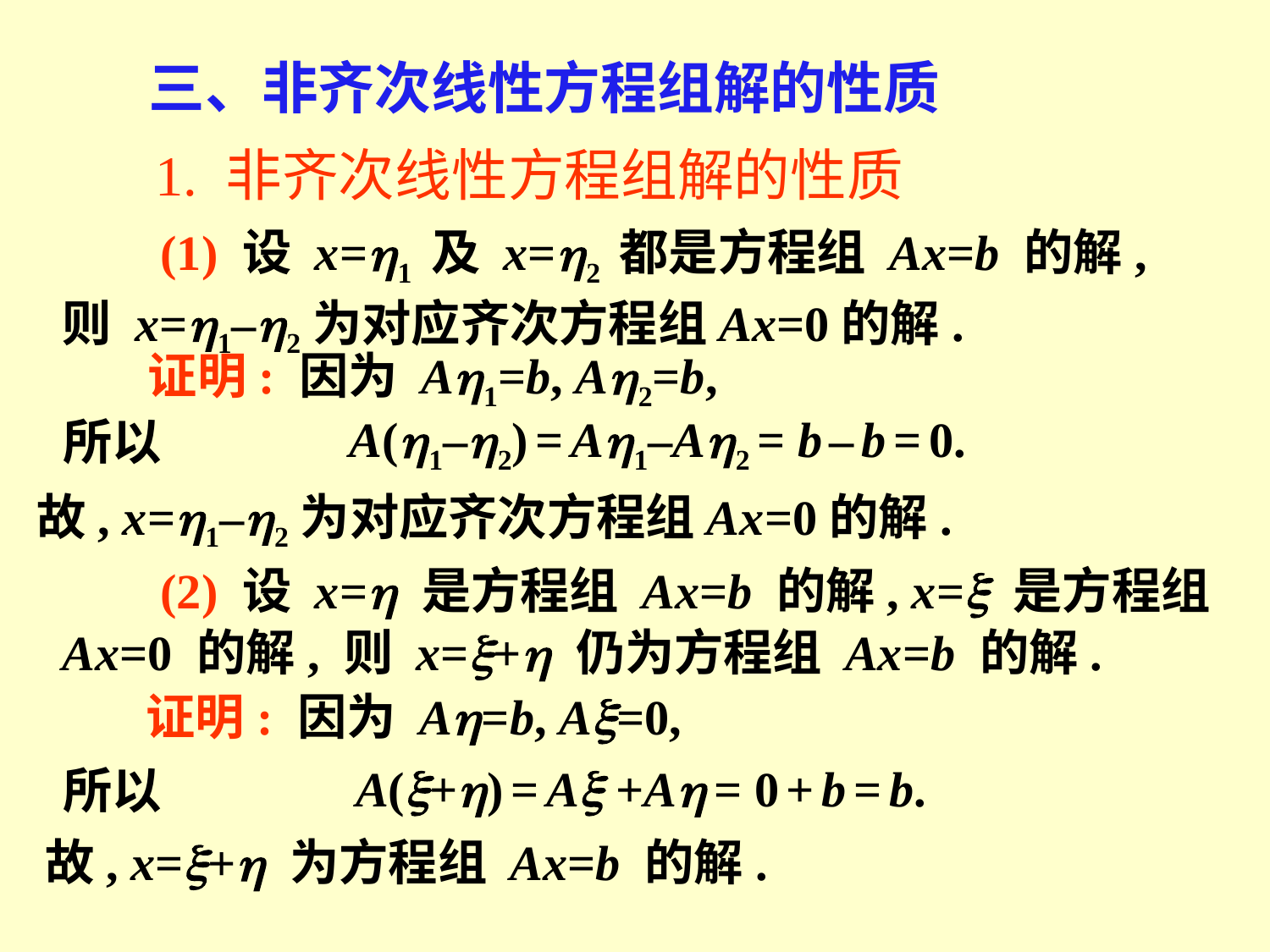

三、非齐次线性方程组解的性质
1. 非齐次线性方程组解的性质
        (1) 设 x=η1 及 x=η2 都是方程组 Ax=b 的解, 则 x=η1–η2为对应齐次方程组Ax=0的解.
证明: 因为 Aη1=b, Aη2=b,
A(η1–η2) = Aη1–Aη2 = b – b = 0.
所以
故, x=η1–η2为对应齐次方程组Ax=0的解.
        (2) 设 x=η 是方程组 Ax=b 的解, x=ξ 是方程组 Ax=0 的解, 则 x=ξ+η 仍为方程组 Ax=b 的解.
证明: 因为 Aη=b, Aξ=0,
A(ξ+η) = Aξ +Aη = 0 + b = b.
所以
故, x=ξ+η 为方程组 Ax=b 的解.